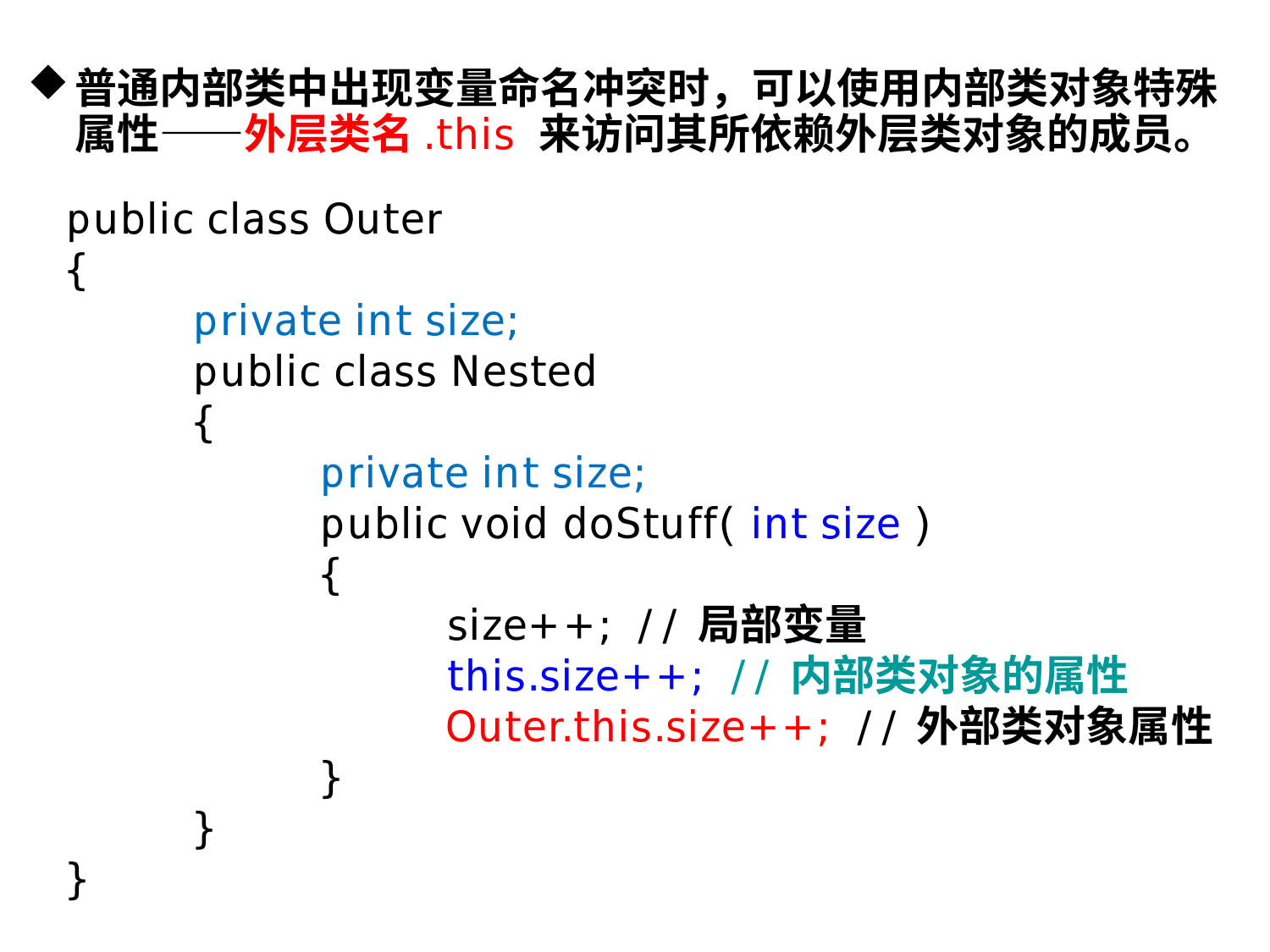

普通内部类中出现变量命名冲突时，可以使用内部类对象特殊属性——外层类名.this 来访问其所依赖外层类对象的成员。
public class Outer
{
	private int size;
	public class Nested
	{
		private int size;
		public void doStuff( int size )
		{
			size++;  //局部变量
			this.size++;  //内部类对象的属性
		          Outer.this.size++;  //外部类对象属性
		}
	}
}